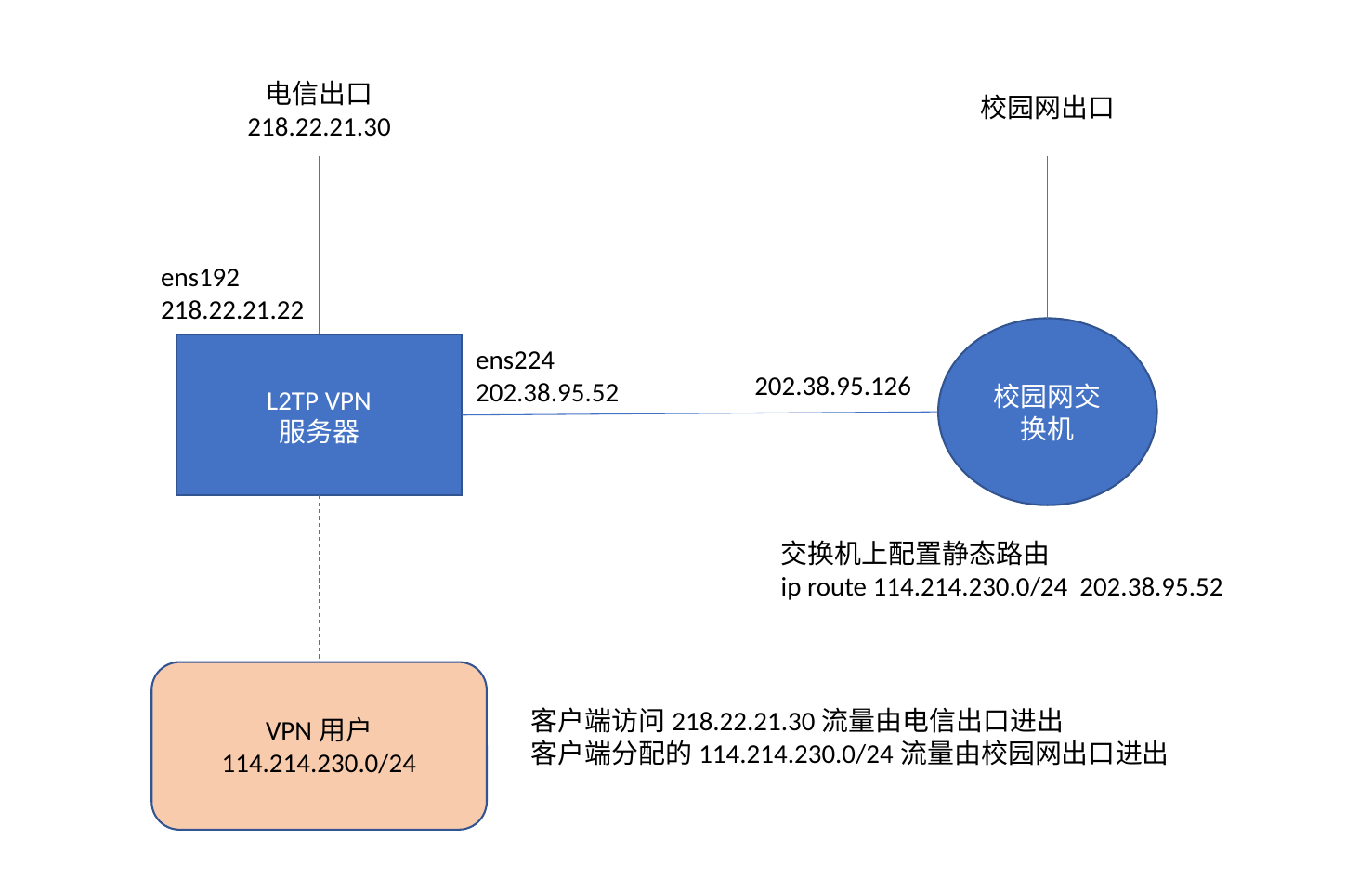

电信出口
218.22.21.30
校园网出口
ens192
218.22.21.22
校园网交换机

202.38.95.126
L2TP VPN
服务器
ens224
202.38.95.52
交换机上配置静态路由
ip route 114.214.230.0/24  202.38.95.52
VPN用户
114.214.230.0/24
客户端访问218.22.21.30流量由电信出口进出
客户端分配的114.214.230.0/24流量由校园网出口进出